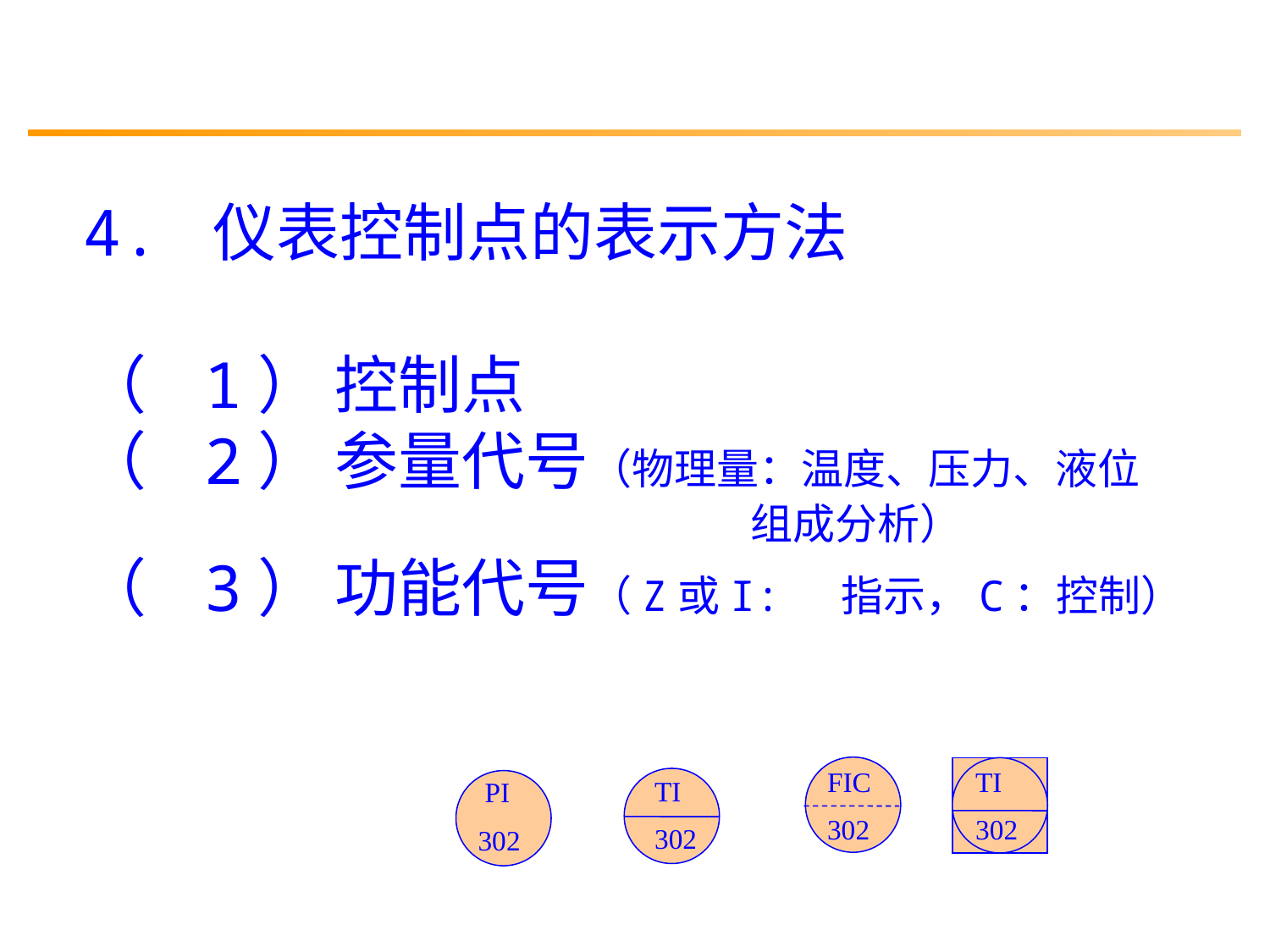

4. 仪表控制点的表示方法

（   1） 控制点
（   2） 参量代号（物理量：温度、压力、液位
                                                                     组成分析）
（   3） 功能代号（Z或I:  指示，C：控制）

FIC
302

TI
302
TI
302
 PI
302